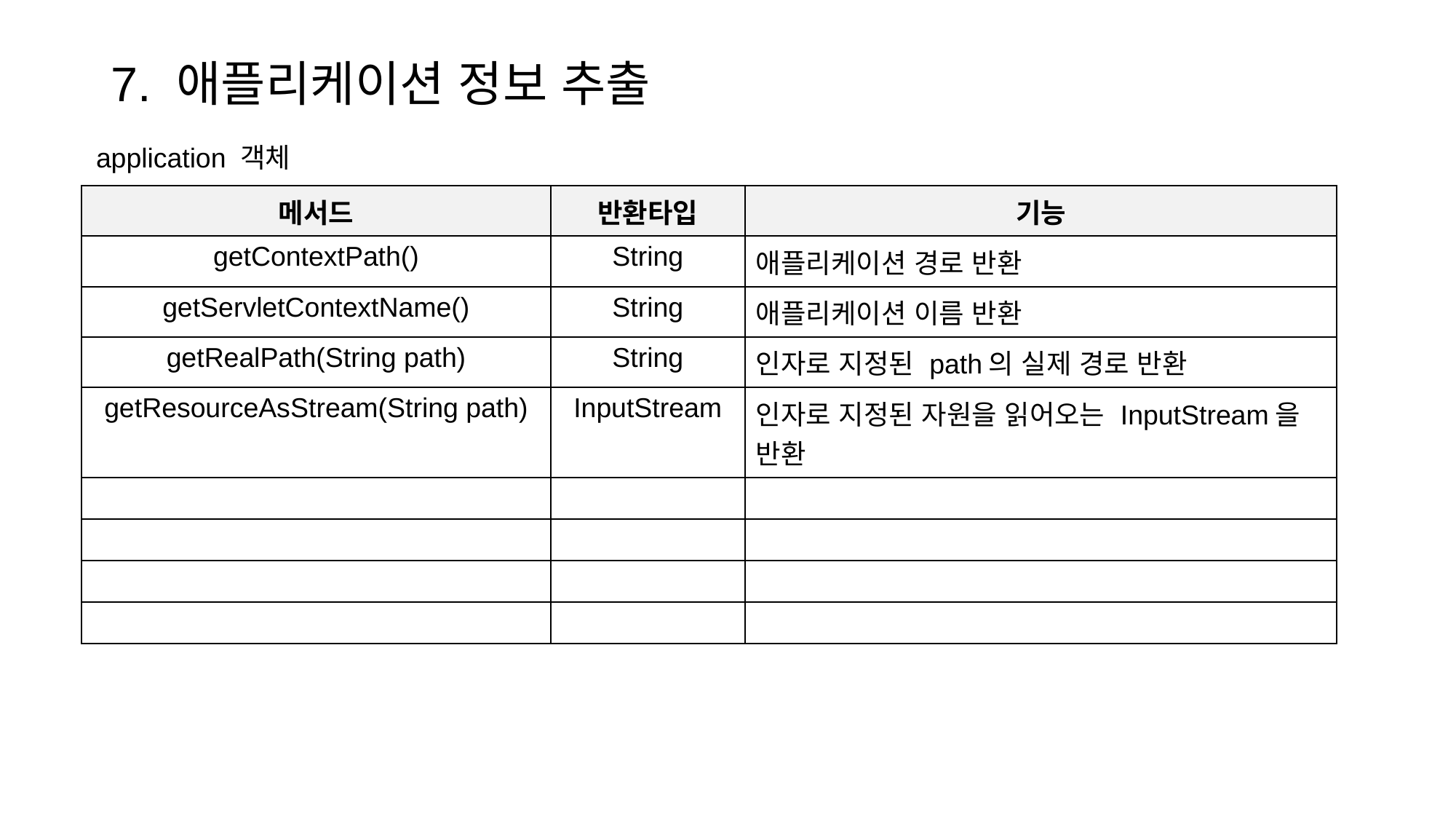

# 7. 애플리케이션 정보 추출
application 객체
| 메서드 | 반환타입 | 기능 |
| --- | --- | --- |
| getContextPath() | String | 애플리케이션 경로 반환 |
| getServletContextName() | String | 애플리케이션 이름 반환 |
| getRealPath(String path) | String | 인자로 지정된 path의 실제 경로 반환 |
| getResourceAsStream(String path) | InputStream | 인자로 지정된 자원을 읽어오는 InputStream을 반환 |
|  |  |  |
|  |  |  |
|  |  |  |
|  |  |  |